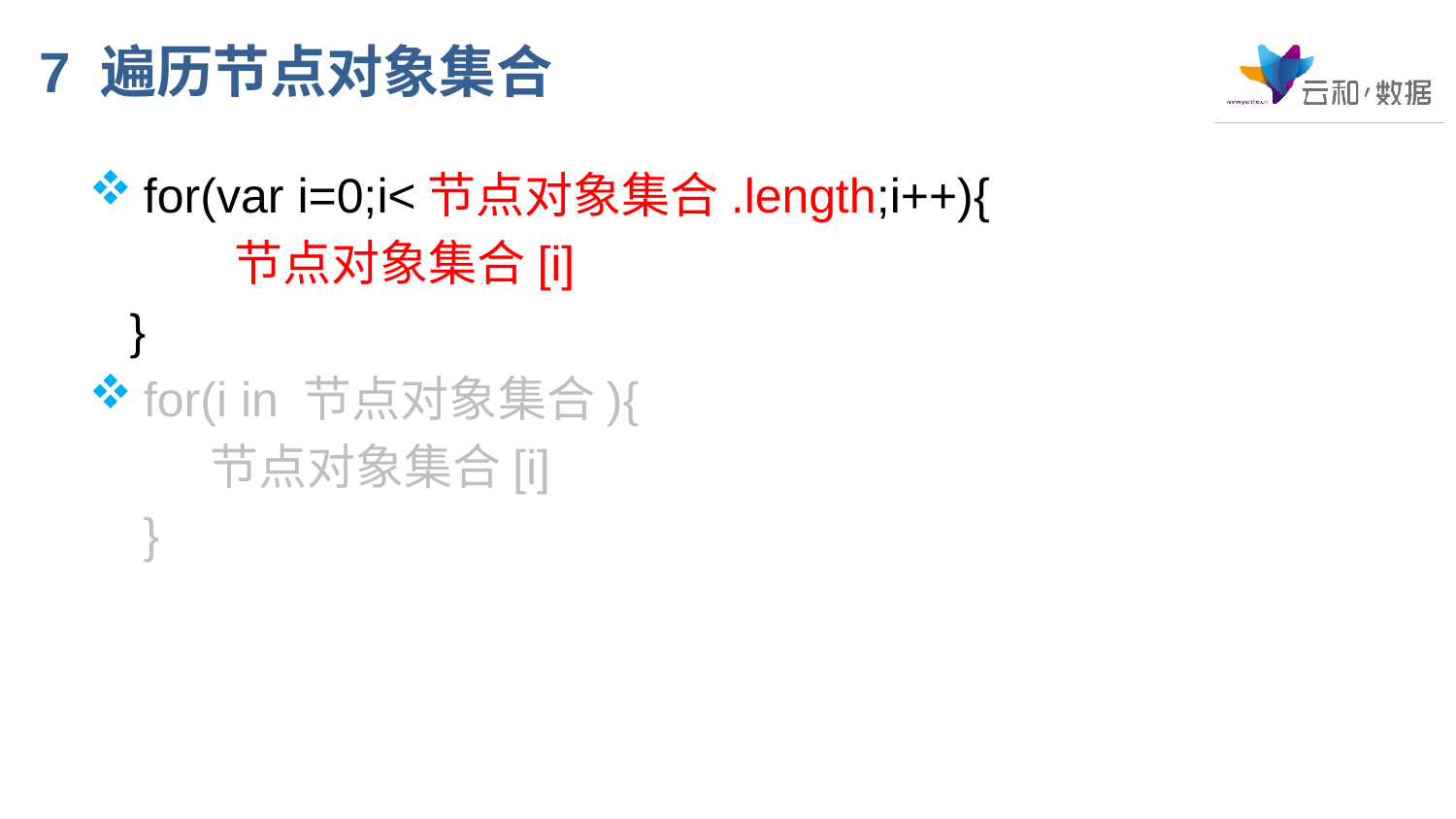

# 7 遍历节点对象集合
for(var i=0;i<节点对象集合.length;i++){
	节点对象集合[i]
   }
for(i in 节点对象集合){
          节点对象集合[i]
    }

10